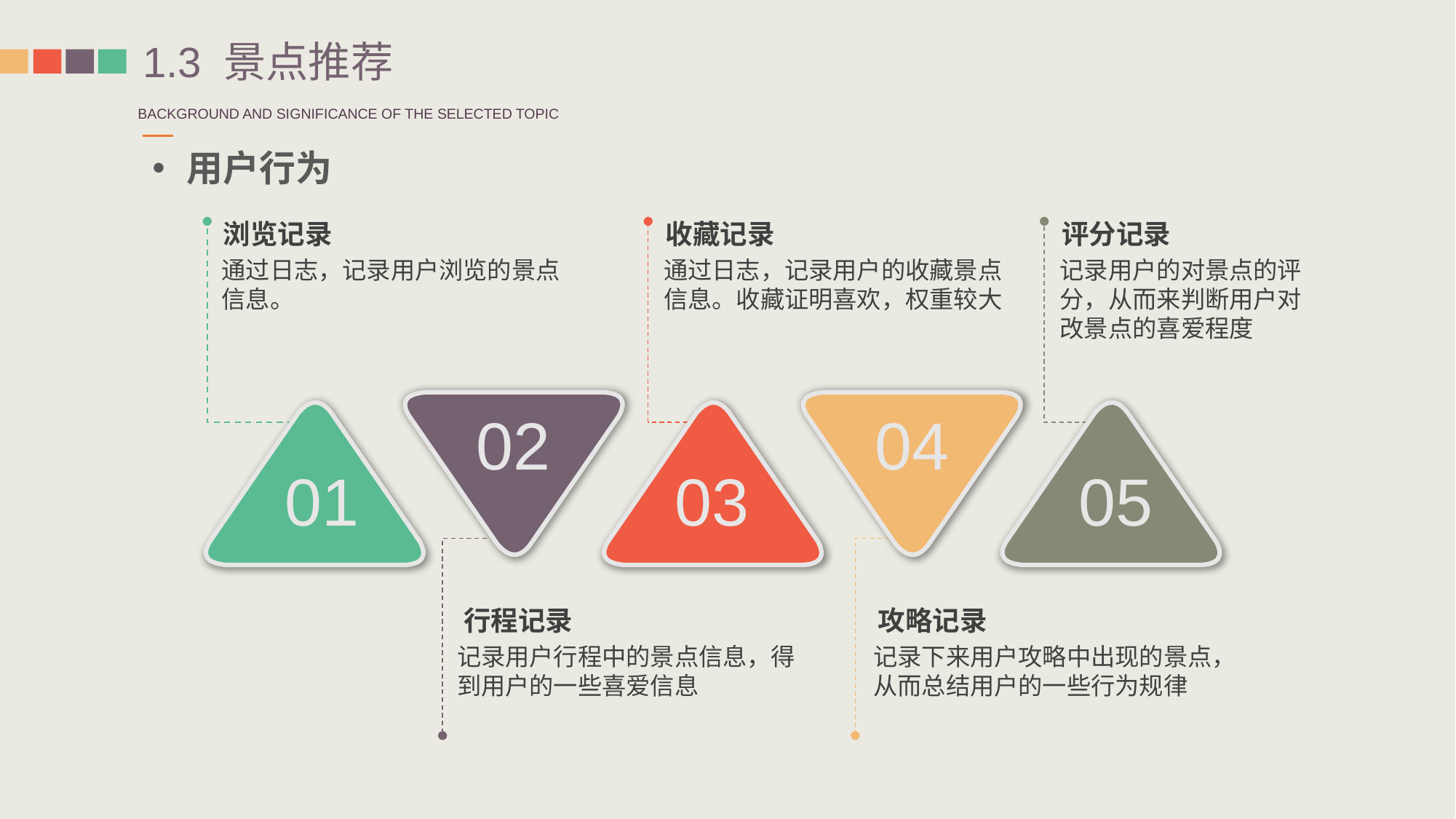

1.3 景点推荐

BACKGROUND AND SIGNIFICANCE OF THE SELECTED TOPIC

用户行为
浏览记录
通过日志，记录用户浏览的景点信息。
收藏记录
通过日志，记录用户的收藏景点信息。收藏证明喜欢，权重较大
评分记录
记录用户的对景点的评分，从而来判断用户对改景点的喜爱程度

02

04

01

03

05

行程记录
记录用户行程中的景点信息，得到用户的一些喜爱信息
攻略记录
记录下来用户攻略中出现的景点，从而总结用户的一些行为规律